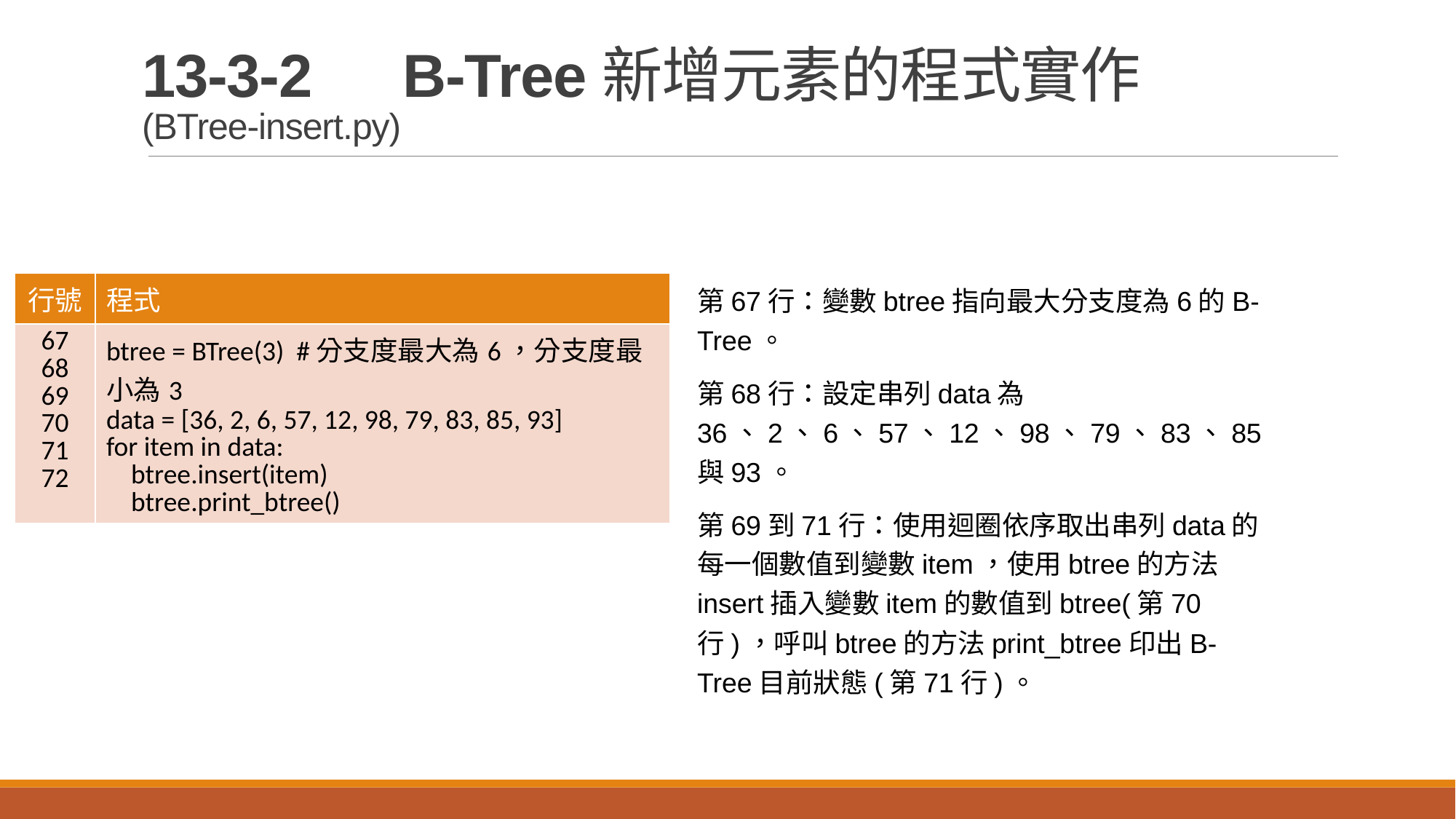

# 13-3-2　B-Tree新增元素的程式實作 (BTree-insert.py)

第67行：變數btree指向最大分支度為6的B-Tree。
第68行：設定串列data為36、2、6、57、12、98、79、83、85與93。
第69到71行：使用迴圈依序取出串列data的每一個數值到變數item，使用btree的方法insert插入變數item的數值到btree(第70行)，呼叫btree的方法print_btree印出B-Tree目前狀態(第71行)。

| 行號 | 程式 |
| --- | --- |
| 67 68 69 70 71 72 | btree = BTree(3) #分支度最大為6，分支度最小為3 data = [36, 2, 6, 57, 12, 98, 79, 83, 85, 93] for item in data: btree.insert(item) btree.print\_btree() |